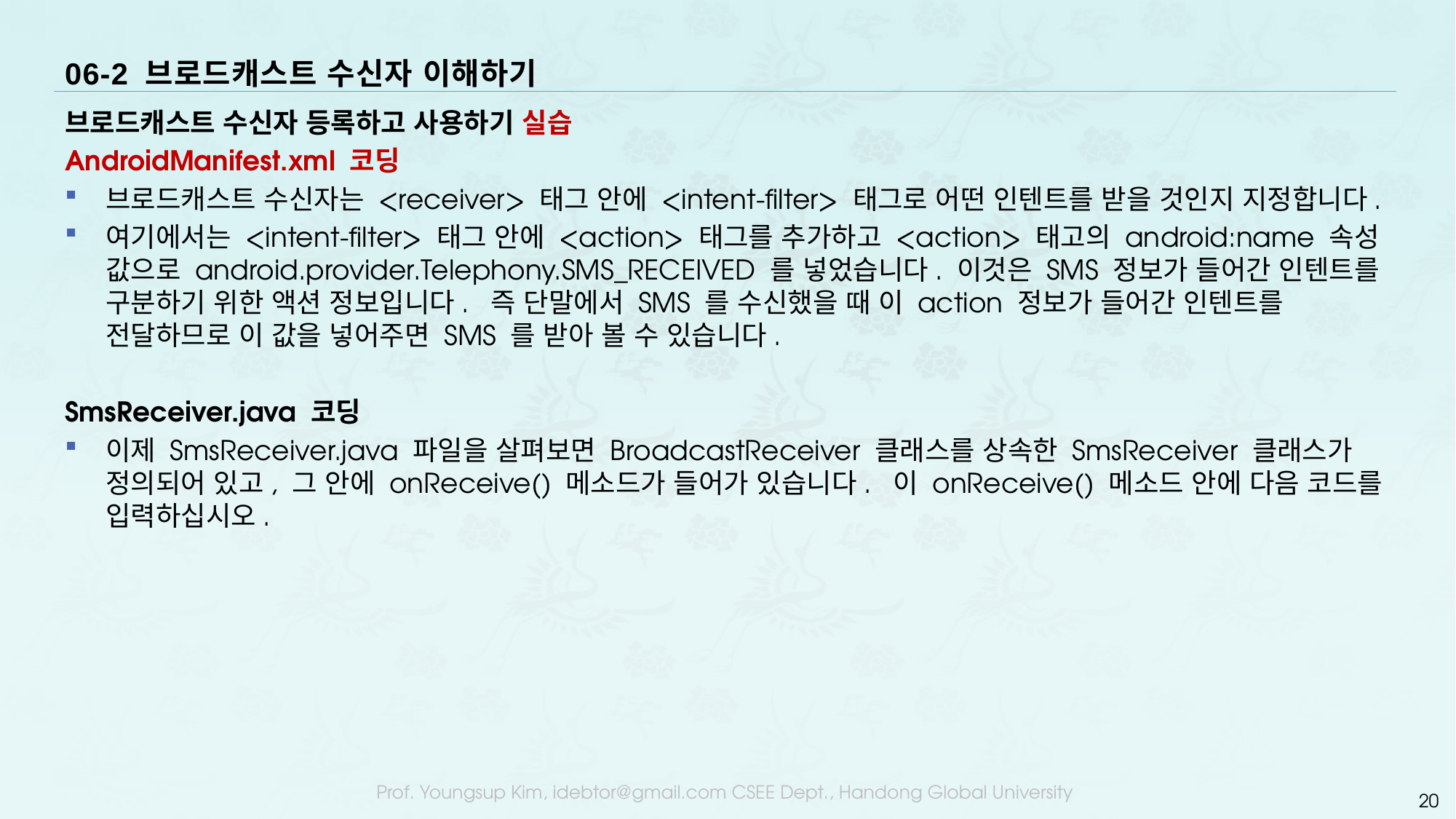

# 06-2 브로드캐스트 수신자 이해하기
브로드캐스트 수신자 등록하고 사용하기 실습
AndroidManifest.xml 코딩
브로드캐스트 수신자는 <receiver> 태그 안에 <intent-filter> 태그로 어떤 인텐트를 받을 것인지 지정합니다.
여기에서는 <intent-filter> 태그 안에 <action> 태그를 추가하고 <action> 태고의 android:name 속성 값으로 android.provider.Telephony.SMS_RECEIVED 를 넣었습니다. 이것은 SMS 정보가 들어간 인텐트를 구분하기 위한 액션 정보입니다.  즉 단말에서 SMS 를 수신했을 때 이 action 정보가 들어간 인텐트를 전달하므로 이 값을 넣어주면 SMS 를 받아 볼 수 있습니다.

SmsReceiver.java 코딩
이제 SmsReceiver.java 파일을 살펴보면 BroadcastReceiver 클래스를 상속한 SmsReceiver 클래스가 정의되어 있고, 그 안에 onReceive() 메소드가 들어가 있습니다.  이 onReceive() 메소드 안에 다음 코드를 입력하십시오.
20